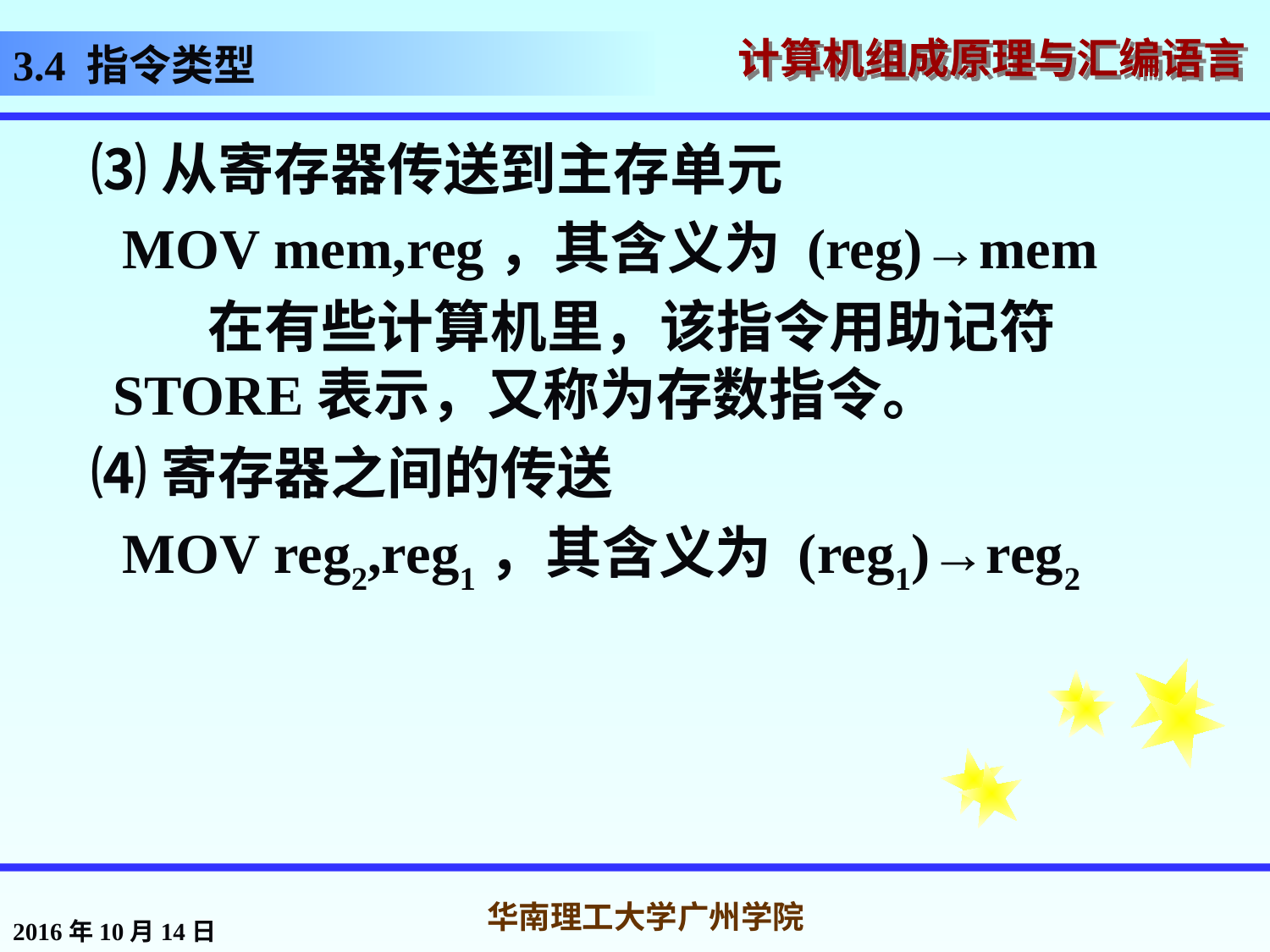

# 3.4 指令类型
  ⑶从寄存器传送到主存单元
    MOV mem,reg，其含义为 (reg)→mem
          在有些计算机里，该指令用助记符STORE表示，又称为存数指令。
  ⑷寄存器之间的传送
    MOV reg2,reg1，其含义为 (reg1)→reg2
2016年10月14日
华南理工大学广州学院